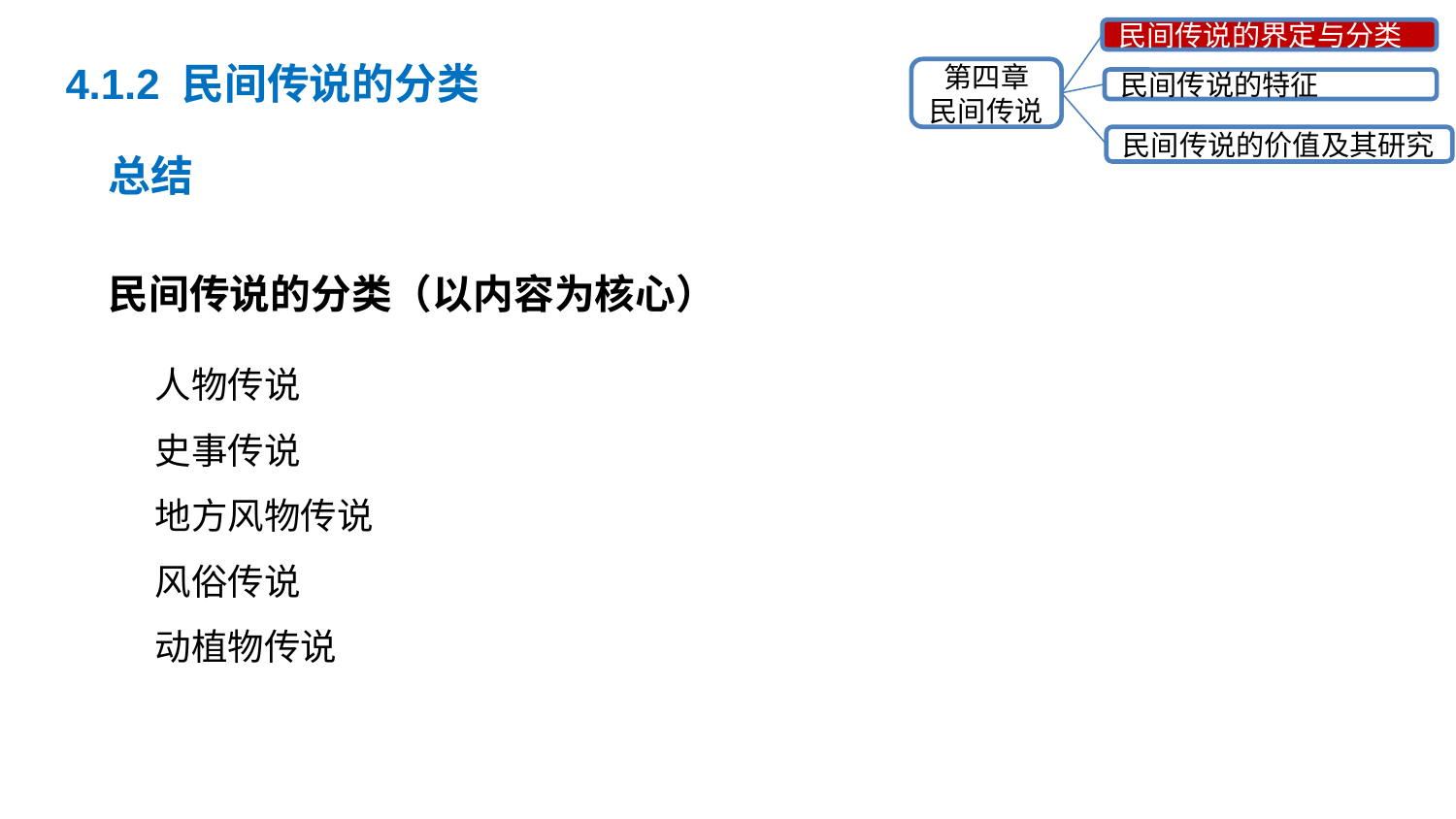

民间传说的界定与分类
第四章
民间传说
民间传说的特征
民间传说的价值及其研究
4.1.2 民间传说的分类
总结

民间传说的分类（以内容为核心）
人物传说
史事传说
地方风物传说
风俗传说
动植物传说